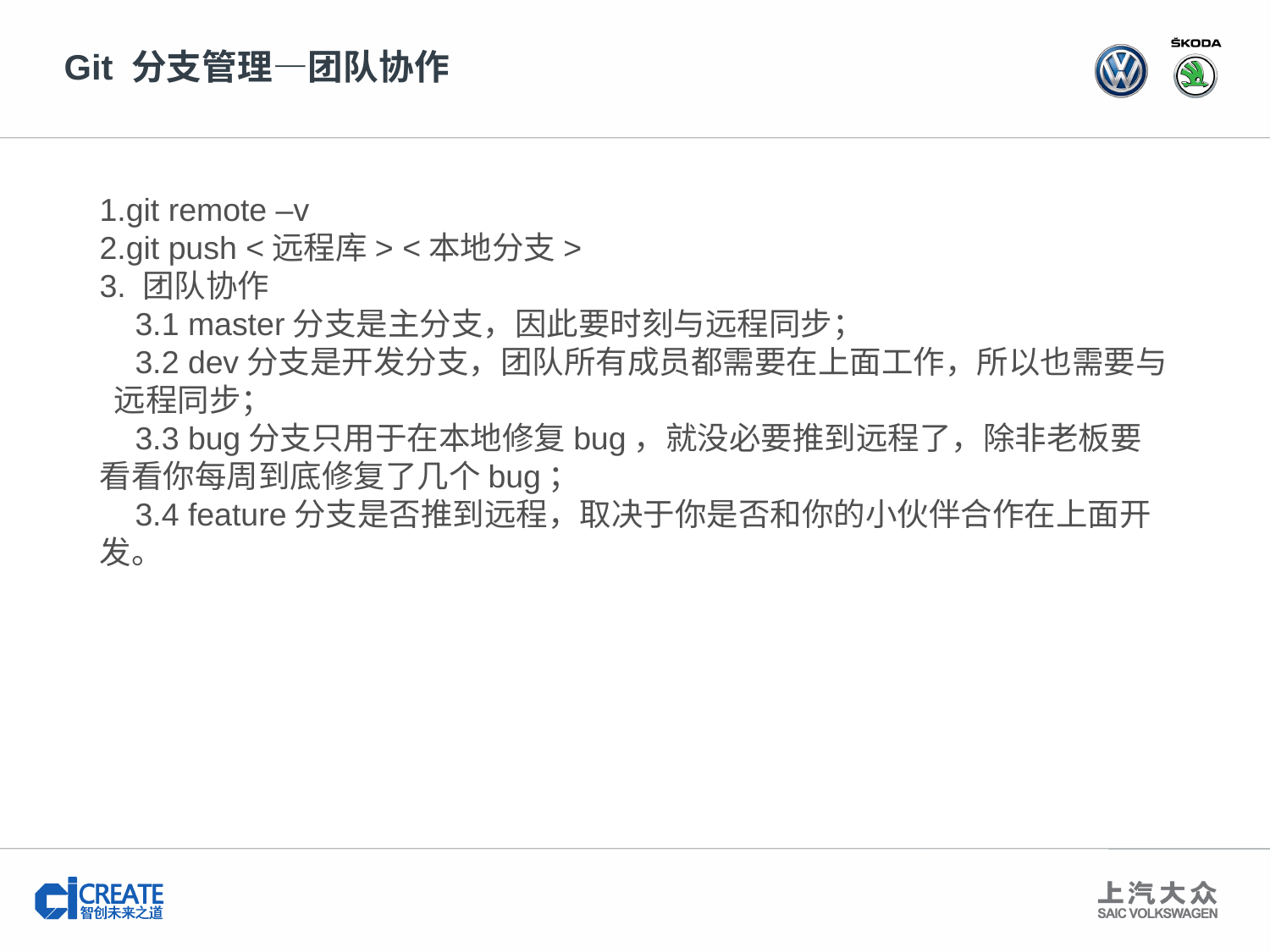

# Git 分支管理—团队协作

1.git remote –v
2.git push <远程库> <本地分支>
3. 团队协作
    3.1 master分支是主分支，因此要时刻与远程同步；
    3.2 dev分支是开发分支，团队所有成员都需要在上面工作，所以也需要与   远程同步；
    3.3 bug分支只用于在本地修复bug，就没必要推到远程了，除非老板要看看你每周到底修复了几个bug；
    3.4 feature分支是否推到远程，取决于你是否和你的小伙伴合作在上面开发。